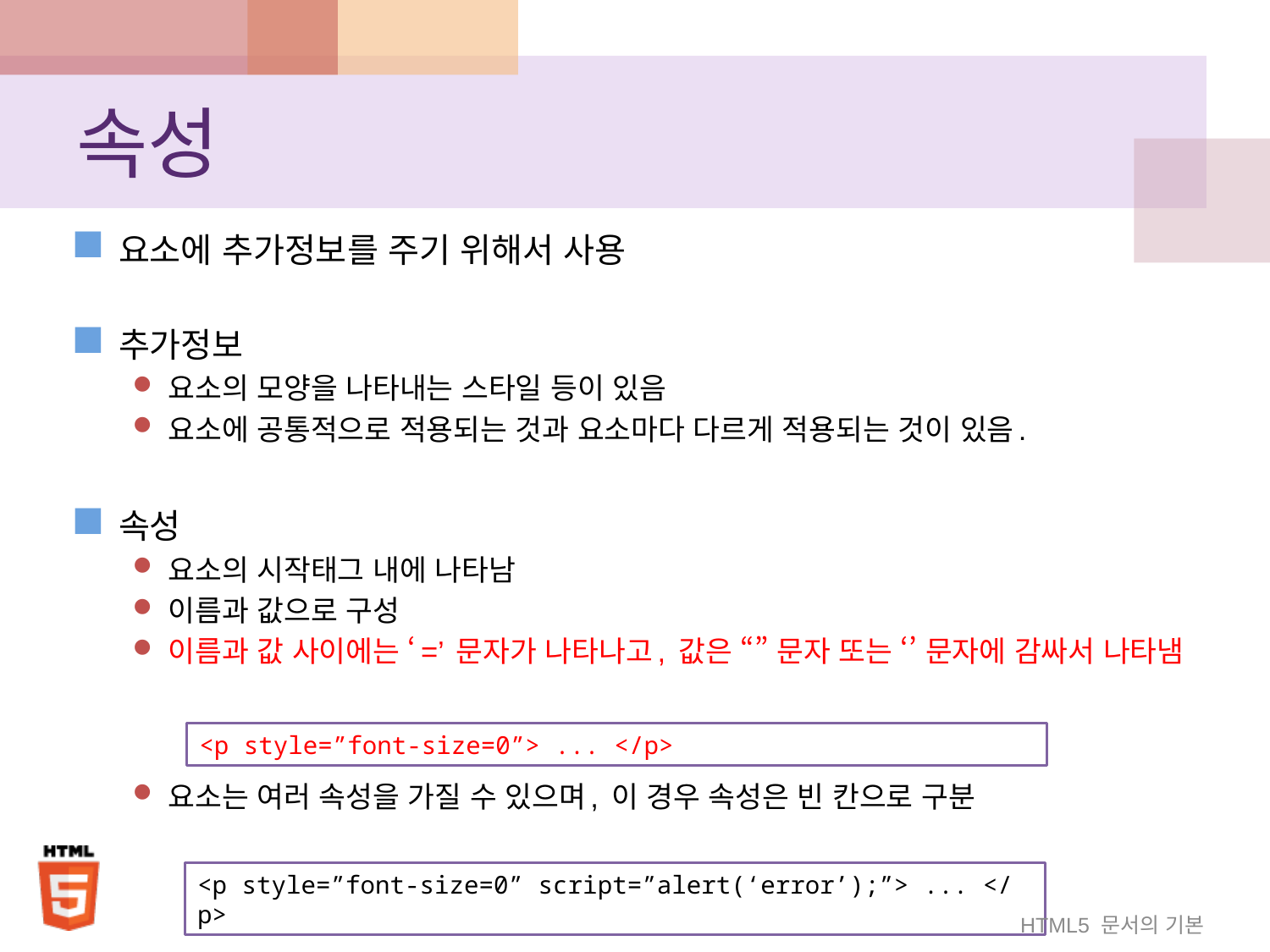

# 속성
요소에 추가정보를 주기 위해서 사용

추가정보
요소의 모양을 나타내는 스타일 등이 있음
요소에 공통적으로 적용되는 것과 요소마다 다르게 적용되는 것이 있음.

속성
요소의 시작태그 내에 나타남
이름과 값으로 구성
이름과 값 사이에는 ‘=’ 문자가 나타나고, 값은 “” 문자 또는 ‘’ 문자에 감싸서 나타냄

요소는 여러 속성을 가질 수 있으며, 이 경우 속성은 빈 칸으로 구분
<p style=”font-size=0”> ... </p>
<p style=”font-size=0” script=”alert(‘error’);”> ... </p>
11
HTML5 문서의 기본